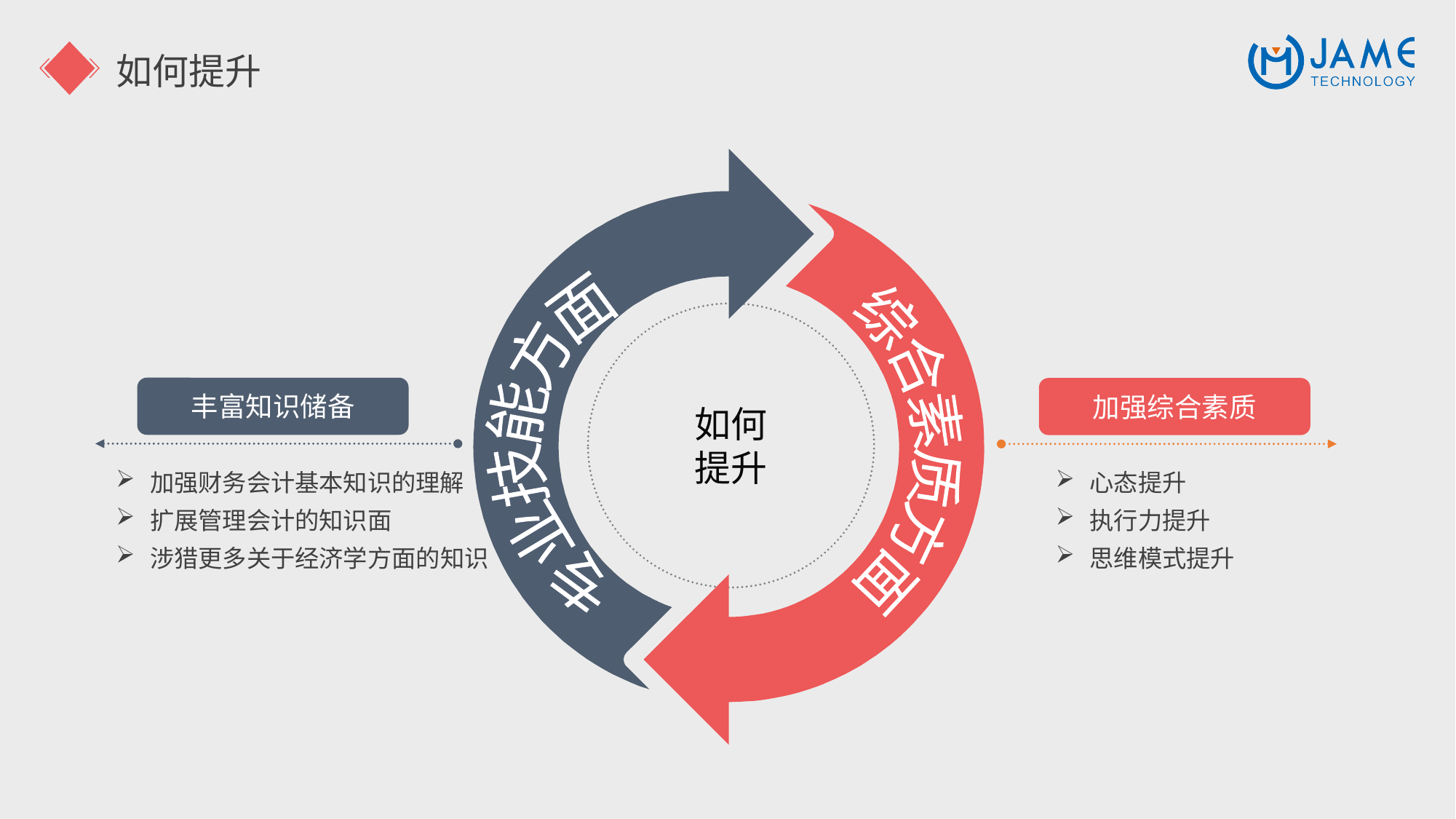

如何提升

专业技能方面
综合素质方面
如何
提升
丰富知识储备

加强财务会计基本知识的理解
扩展管理会计的知识面
涉猎更多关于经济学方面的知识
加强综合素质
心态提升
执行力提升
思维模式提升